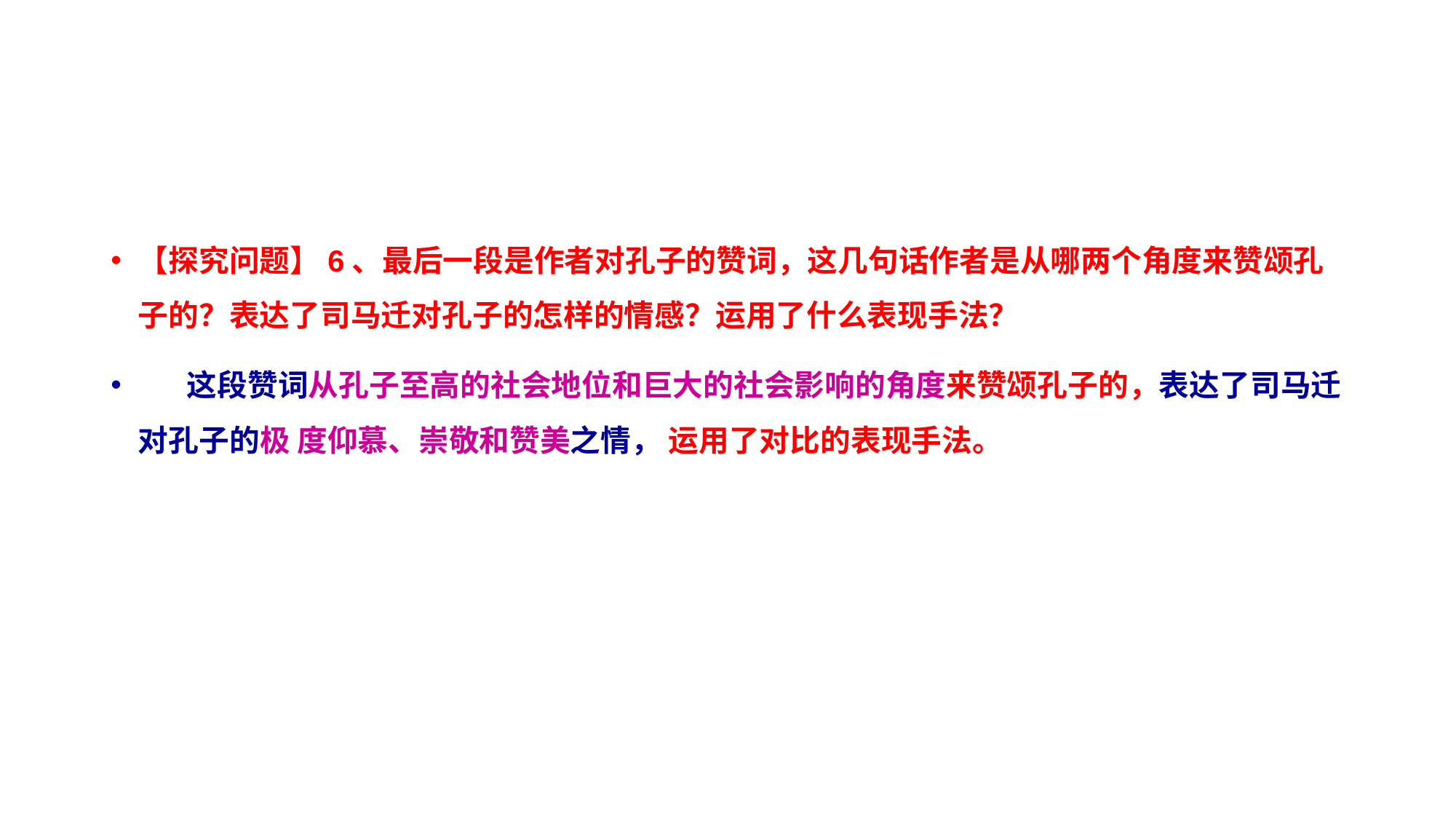

#
【探究问题】6、最后一段是作者对孔子的赞词，这几句话作者是从哪两个角度来赞颂孔子的？表达了司马迁对孔子的怎样的情感？运用了什么表现手法？
      这段赞词从孔子至高的社会地位和巨大的社会影响的角度来赞颂孔子的，表达了司马迁对孔子的极 度仰慕、崇敬和赞美之情， 运用了对比的表现手法。